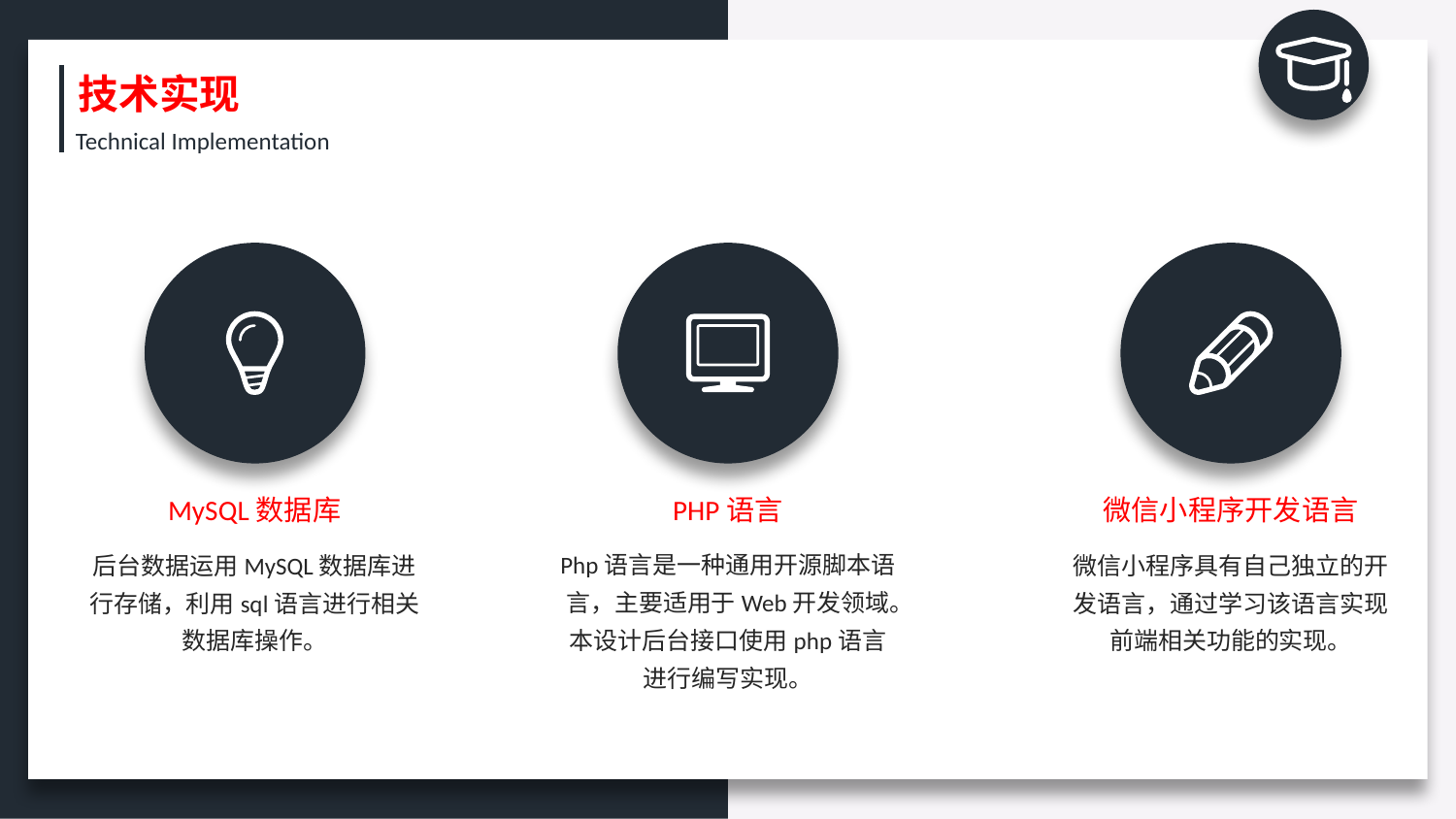

技术实现
Technical Implementation

MySQL数据库

PHP语言
微信小程序开发语言
后台数据运用MySQL数据库进行存储，利用sql语言进行相关数据库操作。
Php语言是一种通用开源脚本语言，主要适用于Web开发领域。本设计后台接口使用php语言进行编写实现。
微信小程序具有自己独立的开发语言，通过学习该语言实现前端相关功能的实现。